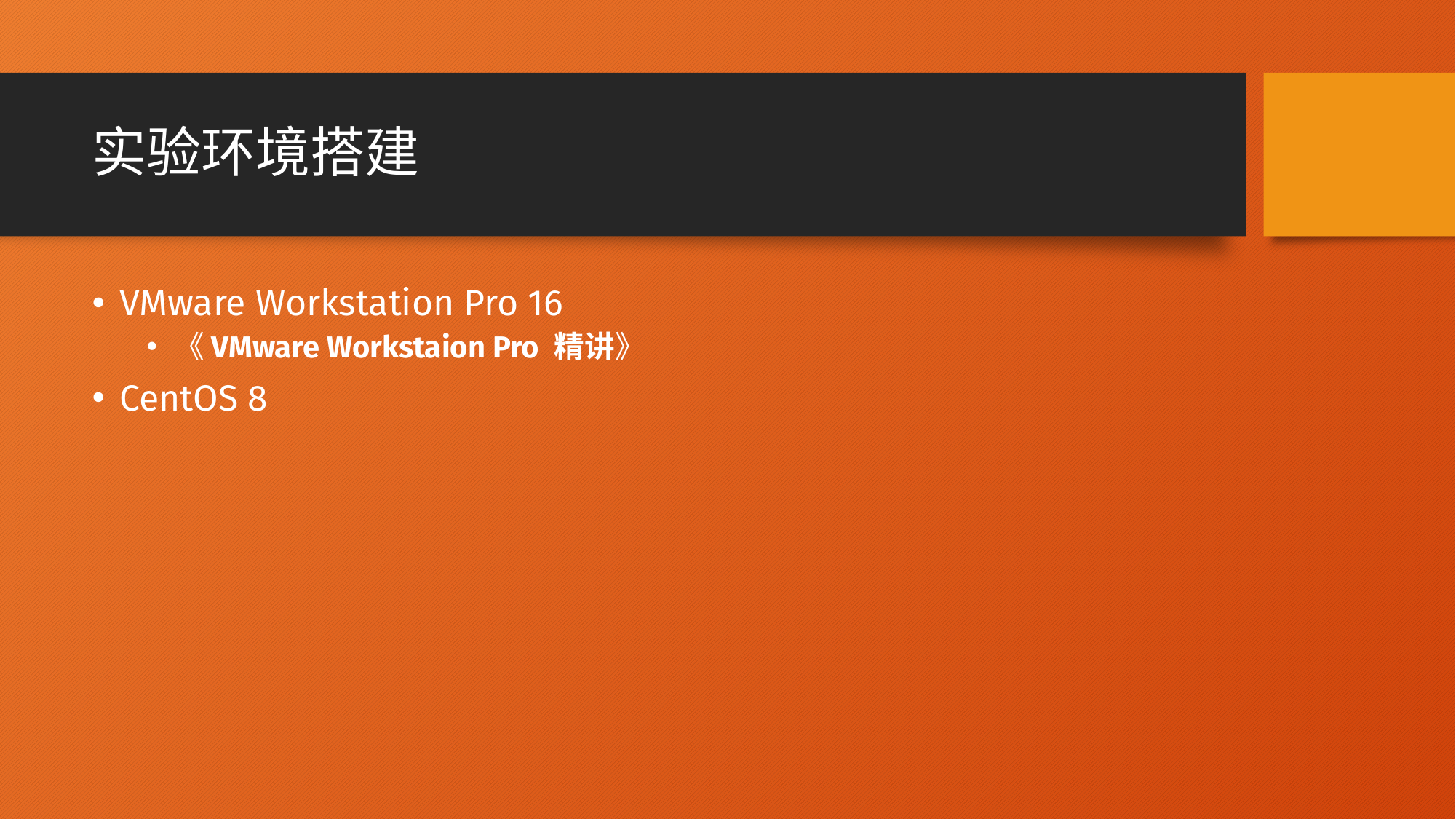

# 实验环境搭建
VMware Workstation Pro 16
《VMware Workstaion Pro 精讲》
CentOS 8